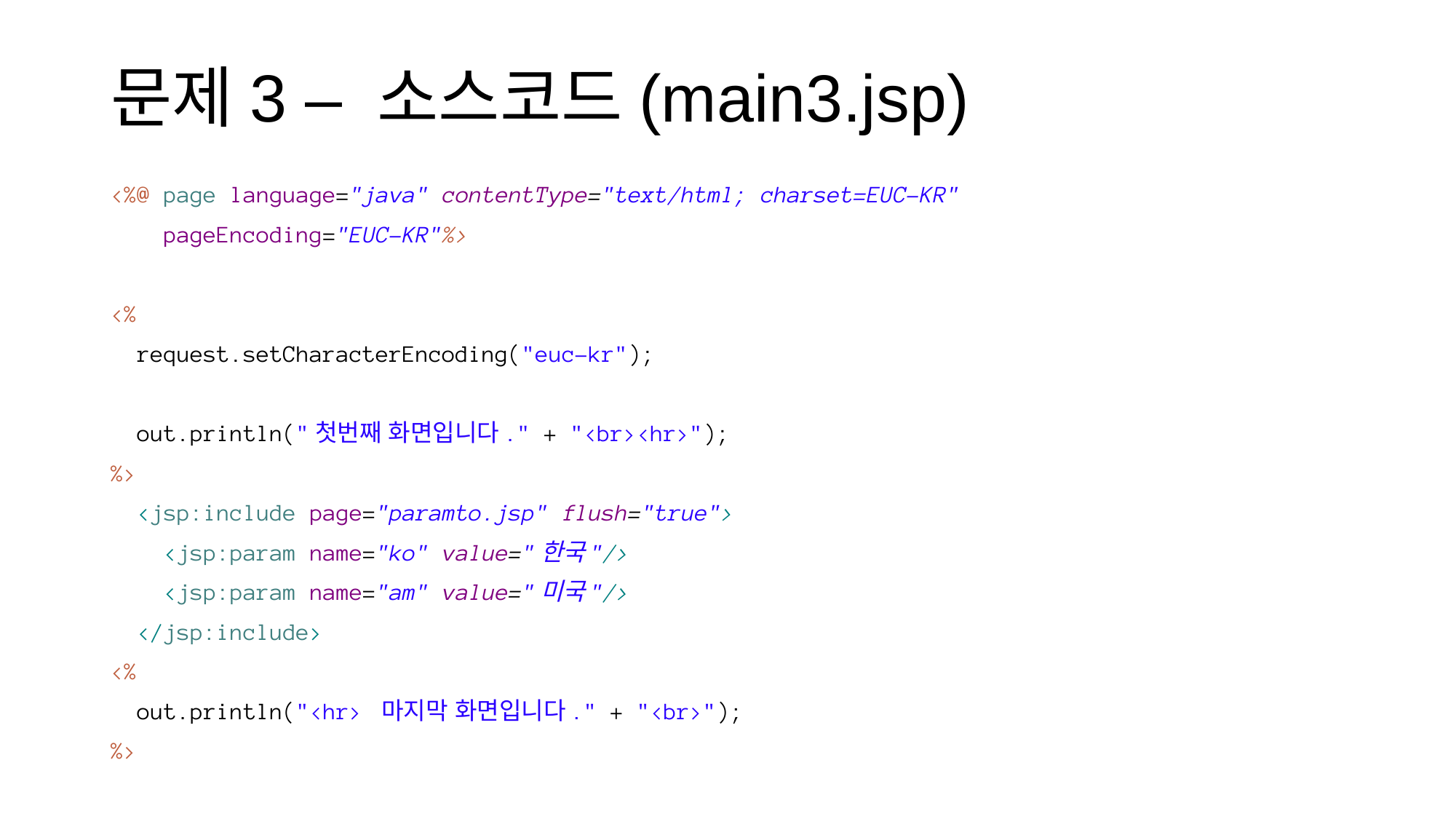

# 문제3 – 소스코드(main3.jsp)
<%@ page language="java" contentType="text/html; charset=EUC-KR"
    pageEncoding="EUC-KR"%>

<%
  request.setCharacterEncoding("euc-kr");

  out.println("첫번째 화면입니다." + "<br><hr>");
%>
  <jsp:include page="paramto.jsp" flush="true">
    <jsp:param name="ko" value="한국"/>
    <jsp:param name="am" value="미국"/>
  </jsp:include>
<%
  out.println("<hr> 마지막 화면입니다." + "<br>");
%>